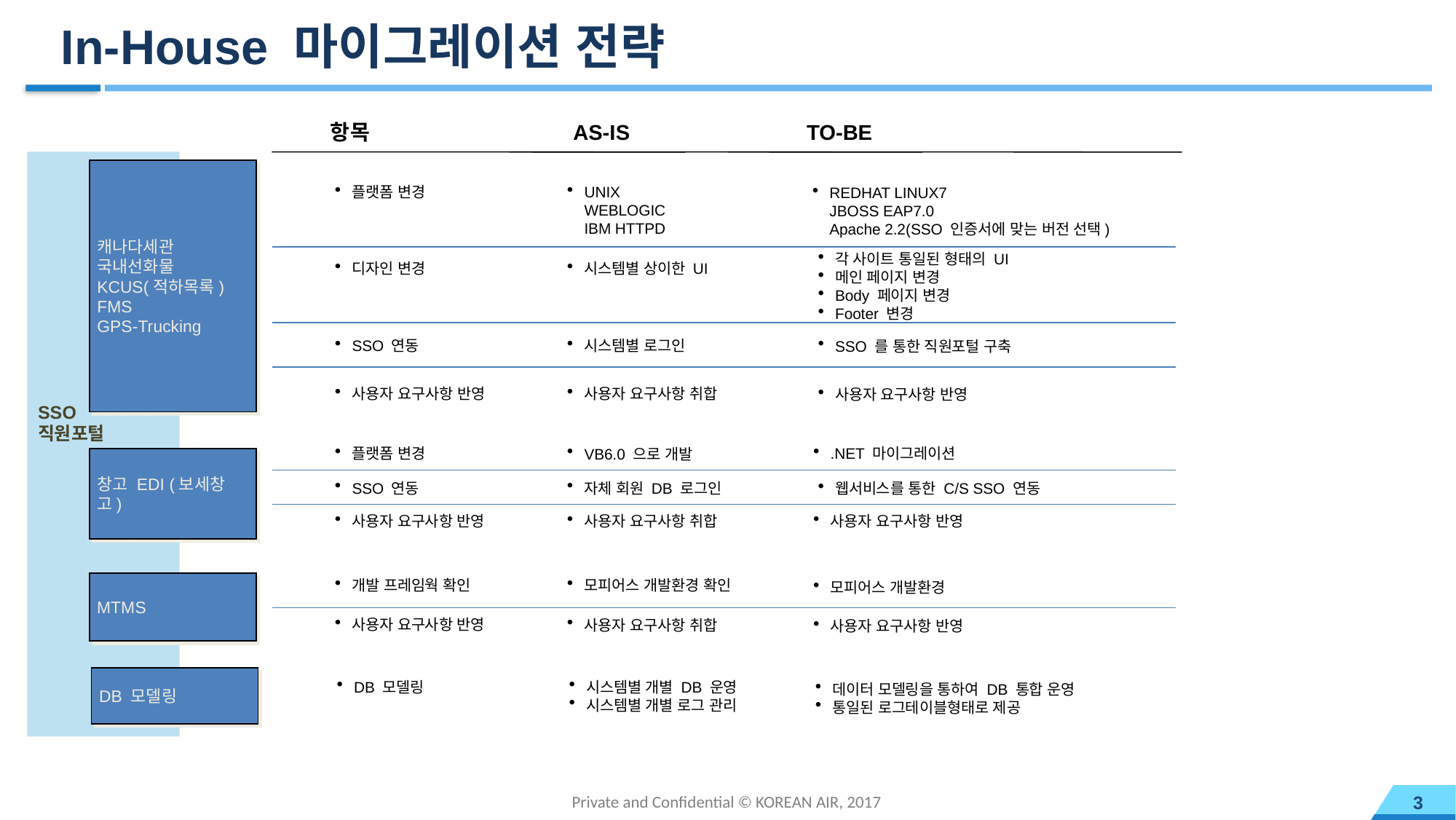

# In-House 마이그레이션 전략
        항목
AS-IS
TO-BE
SSO
직원포털

캐나다세관
국내선화물
KCUS(적하목록)
FMS
GPS-Trucking
플랫폼 변경
UNIX
WEBLOGIC
IBM HTTPD
REDHAT LINUX7
JBOSS EAP7.0
Apache 2.2(SSO 인증서에 맞는 버전 선택)
각 사이트 통일된 형태의 UI
메인 페이지 변경
Body 페이지 변경
Footer 변경
디자인 변경
시스템별 상이한 UI
SSO 연동
시스템별 로그인
SSO 를 통한 직원포털 구축
사용자 요구사항 반영
사용자 요구사항 취합
사용자 요구사항 반영
플랫폼 변경
.NET 마이그레이션
VB6.0 으로 개발

창고 EDI (보세창고)
SSO 연동
자체 회원 DB 로그인
웹서비스를 통한 C/S SSO 연동
사용자 요구사항 반영
사용자 요구사항 반영
사용자 요구사항 취합

MTMS
개발 프레임웍 확인
모피어스 개발환경 확인
모피어스 개발환경
사용자 요구사항 반영
사용자 요구사항 취합
사용자 요구사항 반영

DB 모델링
DB 모델링

시스템별 개별 DB 운영
시스템별 개별 로그 관리
데이터 모델링을 통하여 DB 통합 운영
통일된 로그테이블형태로 제공